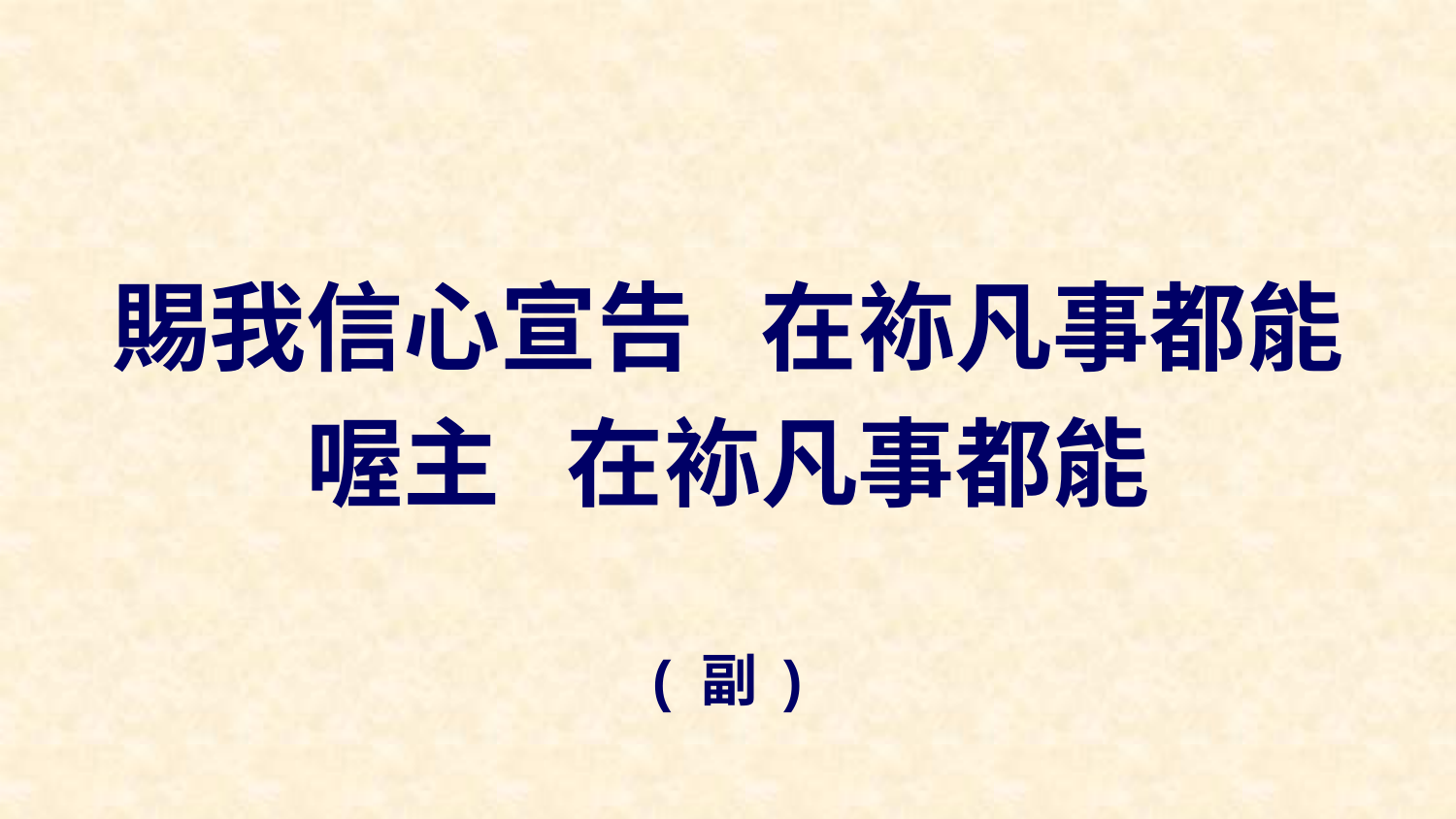

賜我信心宣告   在袮凡事都能
喔主   在袮凡事都能
( 副 )